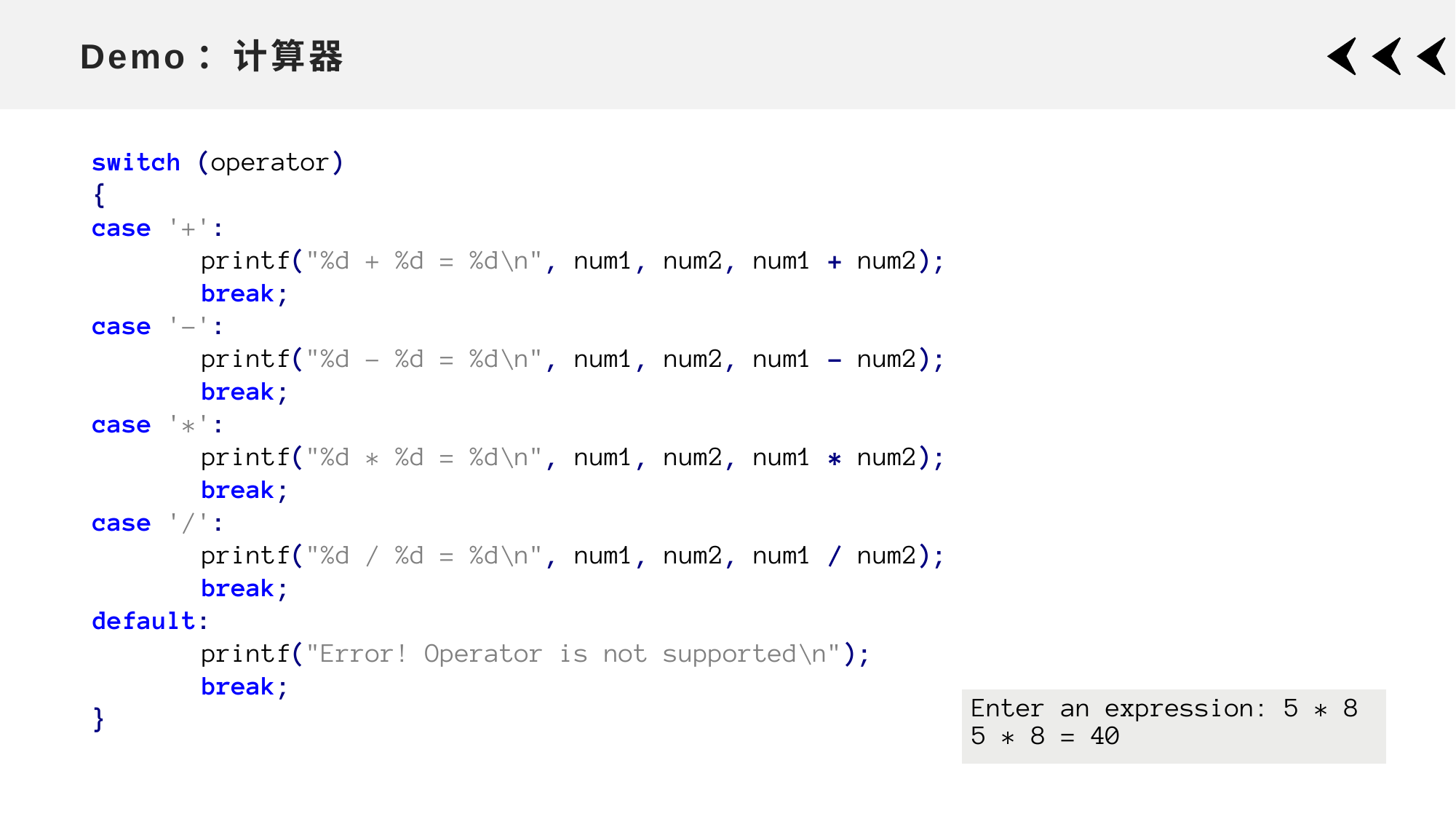

# Demo：计算器
switch (operator)
{
case '+':
	printf("%d + %d = %d\n", num1, num2, num1 + num2);
	break;
case '-':
	printf("%d - %d = %d\n", num1, num2, num1 - num2);
	break;
case '*':
	printf("%d * %d = %d\n", num1, num2, num1 * num2);
	break;
case '/':
	printf("%d / %d = %d\n", num1, num2, num1 / num2);
	break;
default:
	printf("Error! Operator is not supported\n");
	break;
}
| Enter an expression: 5 \* 8 5 \* 8 = 40 |
| --- |